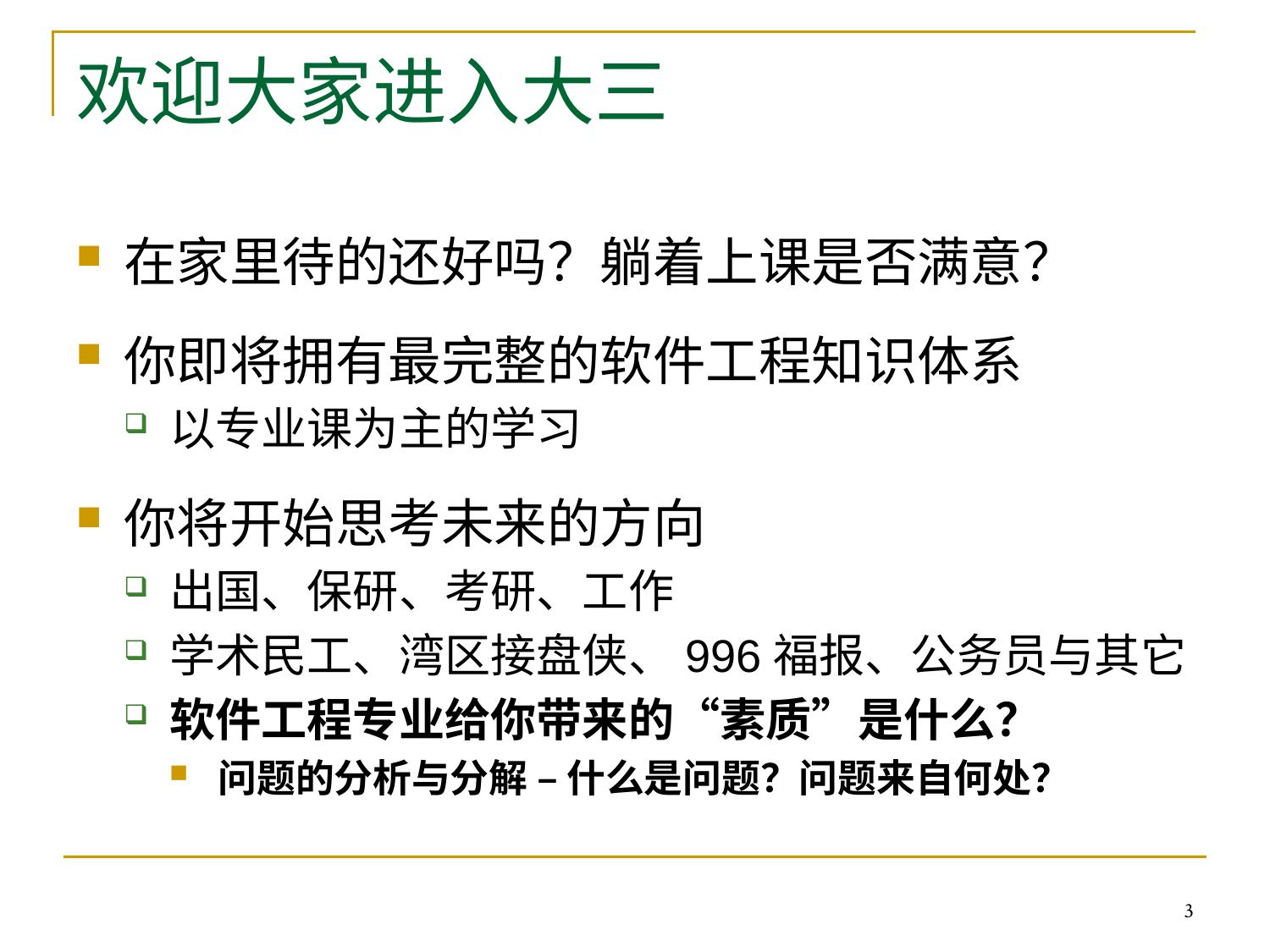

# 欢迎大家进入大三
在家里待的还好吗？躺着上课是否满意？

你即将拥有最完整的软件工程知识体系
以专业课为主的学习

你将开始思考未来的方向
出国、保研、考研、工作
学术民工、湾区接盘侠、996福报、公务员与其它
软件工程专业给你带来的“素质”是什么？
问题的分析与分解 – 什么是问题？问题来自何处？
3